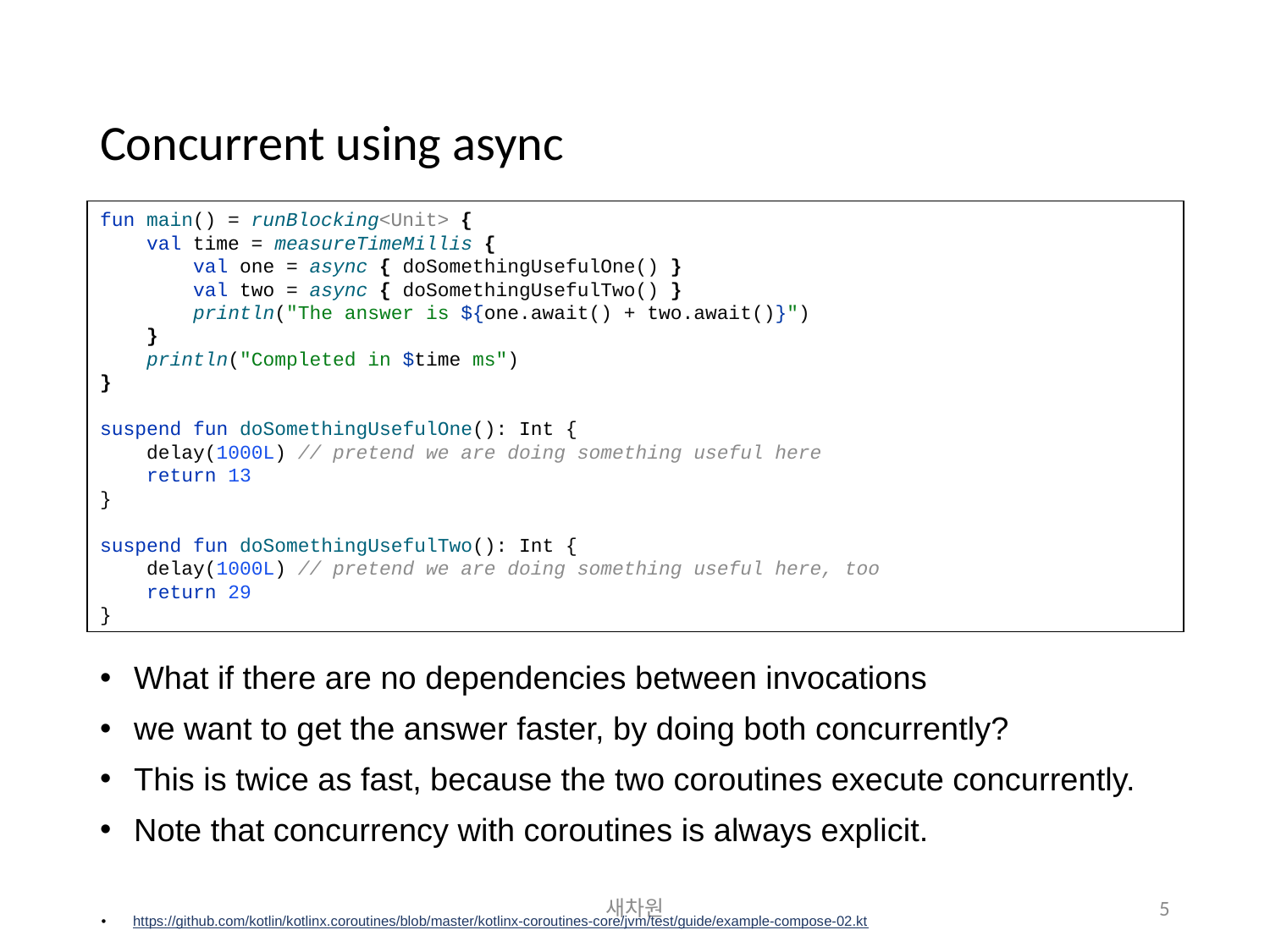

# Concurrent using async
fun main() = runBlocking<Unit> {
    val time = measureTimeMillis {
        val one = async { doSomethingUsefulOne() }
        val two = async { doSomethingUsefulTwo() }
        println("The answer is ${one.await() + two.await()}")
    }
    println("Completed in $time ms")
}
suspend fun doSomethingUsefulOne(): Int {
    delay(1000L) // pretend we are doing something useful here
    return 13
}
suspend fun doSomethingUsefulTwo(): Int {
    delay(1000L) // pretend we are doing something useful here, too
    return 29
}
What if there are no dependencies between invocations
we want to get the answer faster, by doing both concurrently?
This is twice as fast, because the two coroutines execute concurrently.
Note that concurrency with coroutines is always explicit.
새차원
5
https://github.com/kotlin/kotlinx.coroutines/blob/master/kotlinx-coroutines-core/jvm/test/guide/example-compose-02.kt